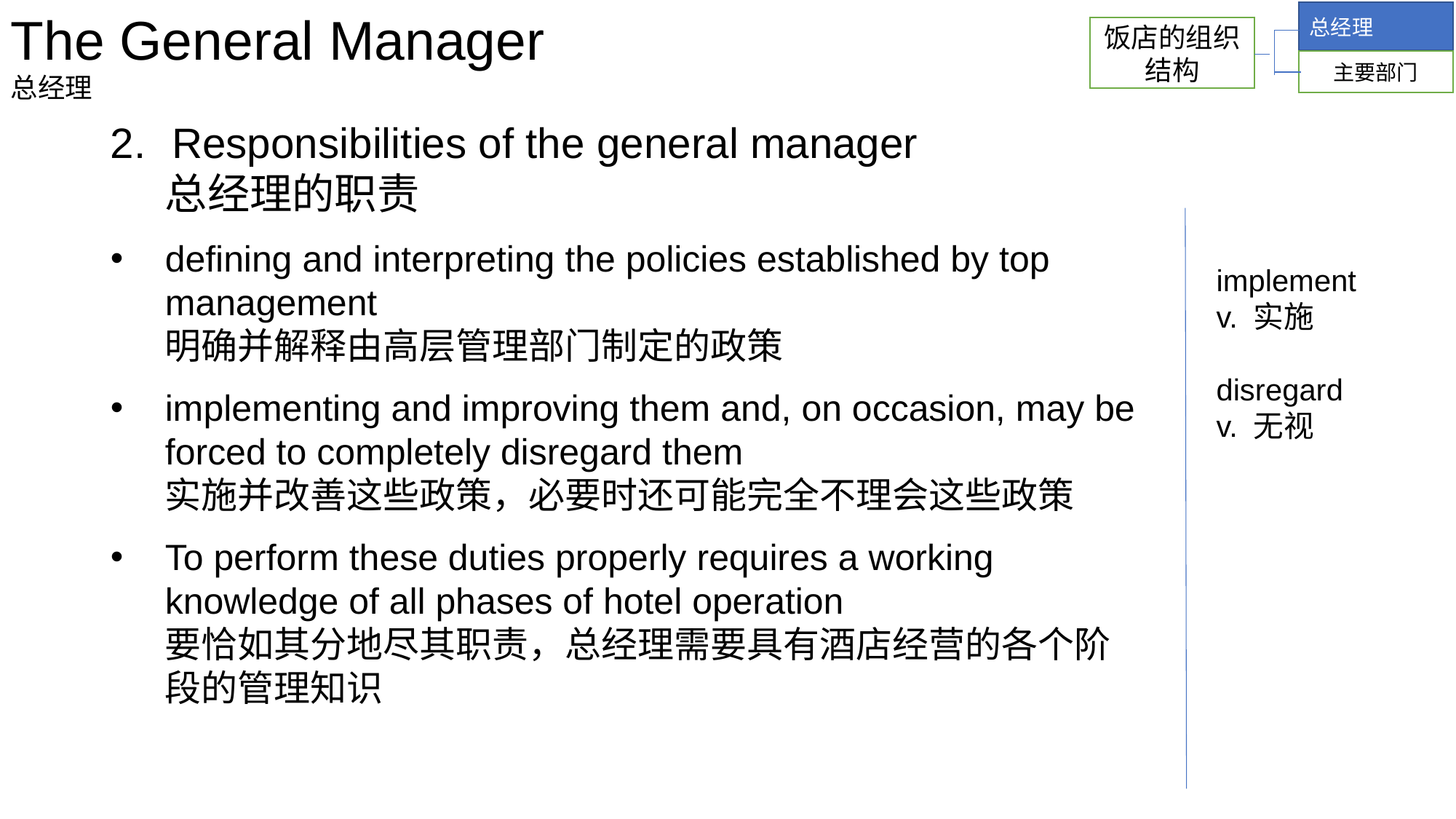

The General Manager
总经理
总经理
饭店的组织结构
主要部门
Responsibilities of the general manager
总经理的职责

defining and interpreting the policies established by top management
明确并解释由高层管理部门制定的政策

implementing and improving them and, on occasion, may be forced to completely disregard them
实施并改善这些政策，必要时还可能完全不理会这些政策

To perform these duties properly requires a working knowledge of all phases of hotel operation
要恰如其分地尽其职责，总经理需要具有酒店经营的各个阶段的管理知识
 implement
 v. 实施

 disregard
 v. 无视